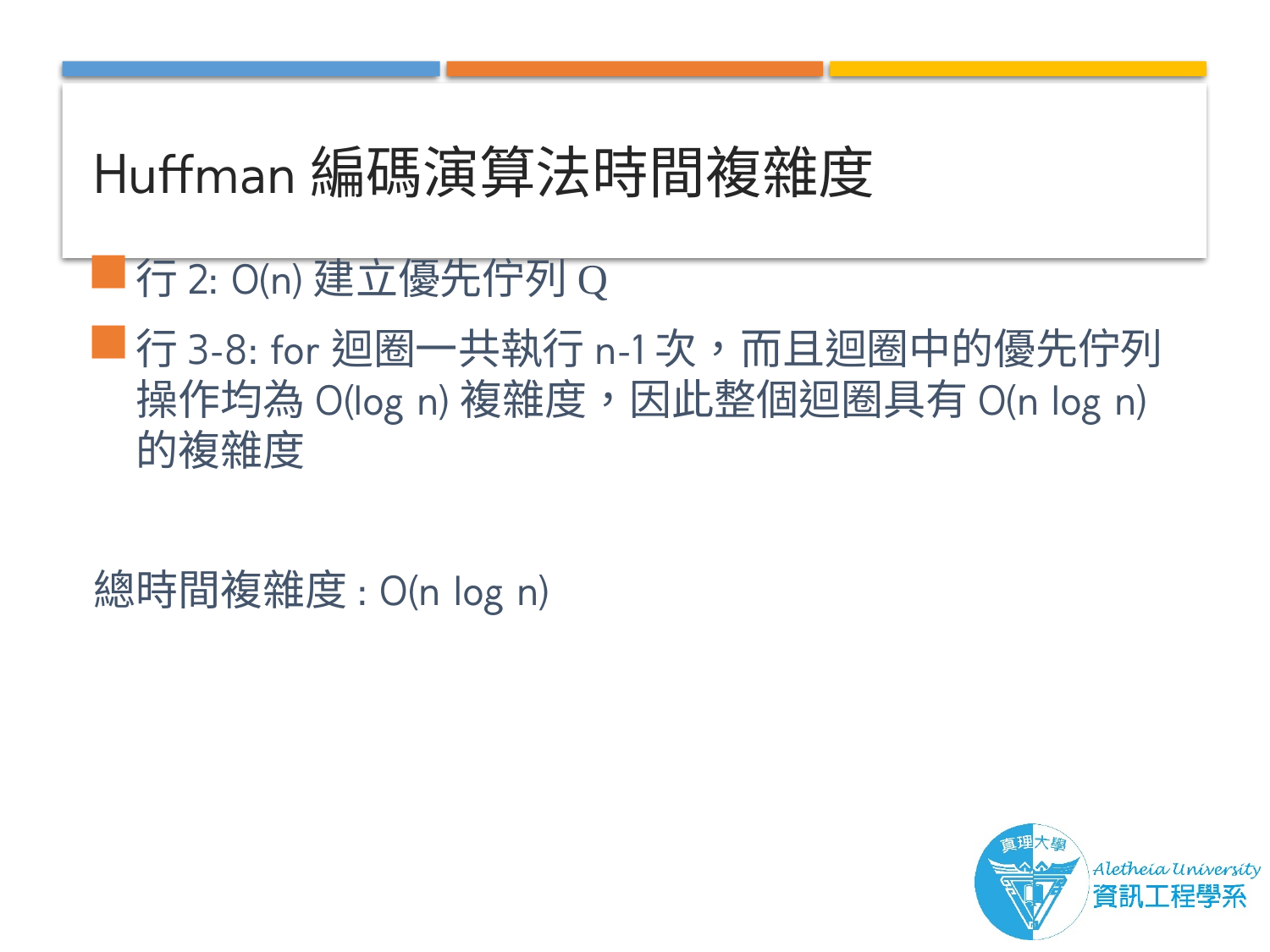

# Huffman編碼演算法時間複雜度
行2: O(n)建立優先佇列Q
行3-8: for迴圈一共執行n-1次，而且迴圈中的優先佇列操作均為O(log n)複雜度，因此整個迴圈具有O(n log n)的複雜度

總時間複雜度: O(n log n)